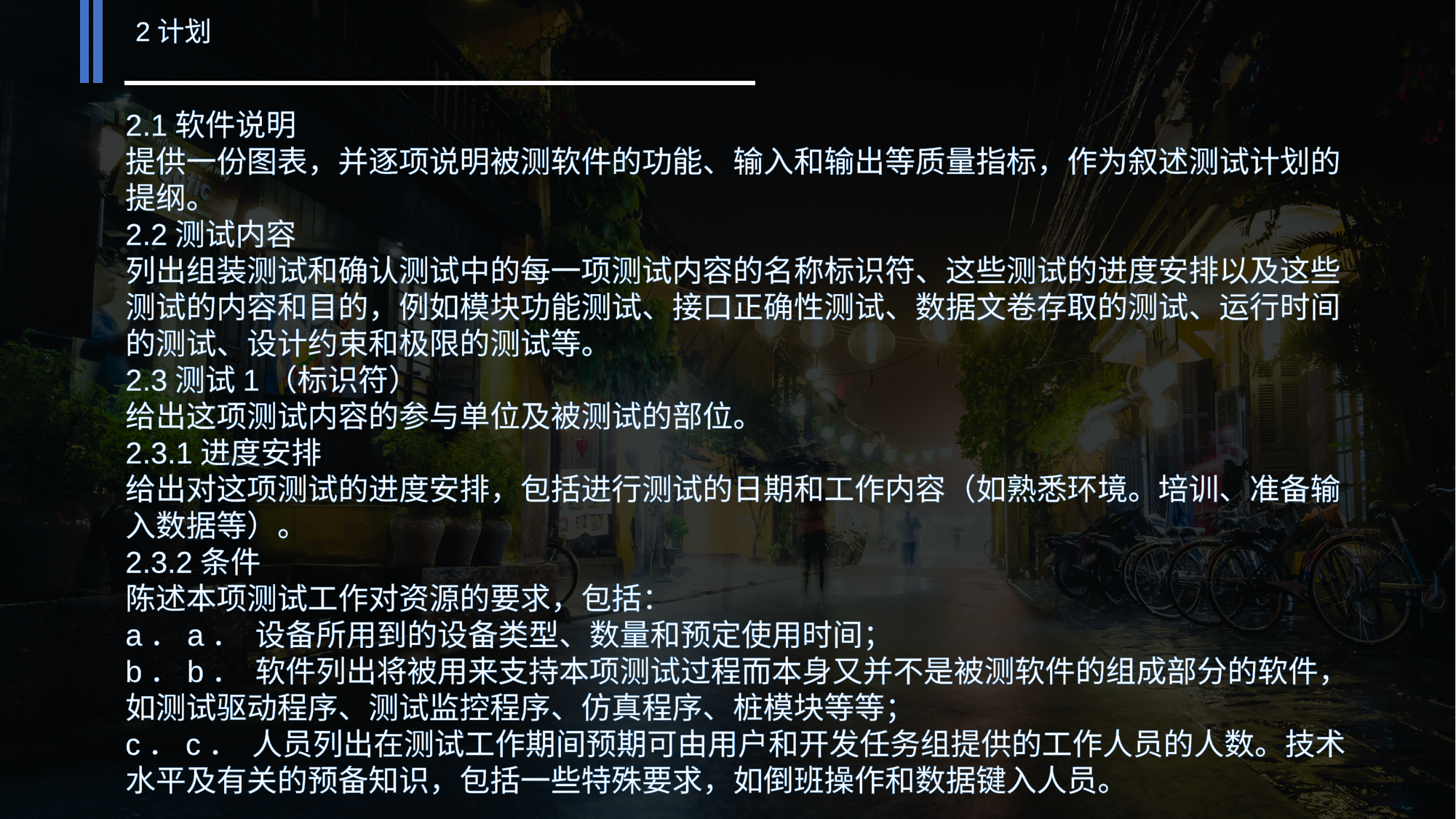

2计划
2.1软件说明
提供一份图表，并逐项说明被测软件的功能、输入和输出等质量指标，作为叙述测试计划的提纲。
2.2测试内容
列出组装测试和确认测试中的每一项测试内容的名称标识符、这些测试的进度安排以及这些测试的内容和目的，例如模块功能测试、接口正确性测试、数据文卷存取的测试、运行时间的测试、设计约束和极限的测试等。
2.3测试1（标识符）
给出这项测试内容的参与单位及被测试的部位。
2.3.1进度安排
给出对这项测试的进度安排，包括进行测试的日期和工作内容（如熟悉环境。培训、准备输入数据等）。
2.3.2条件
陈述本项测试工作对资源的要求，包括：
a．a．  设备所用到的设备类型、数量和预定使用时间；
b．b．  软件列出将被用来支持本项测试过程而本身又并不是被测软件的组成部分的软件，如测试驱动程序、测试监控程序、仿真程序、桩模块等等；
c．c．  人员列出在测试工作期间预期可由用户和开发任务组提供的工作人员的人数。技术水平及有关的预备知识，包括一些特殊要求，如倒班操作和数据键入人员。